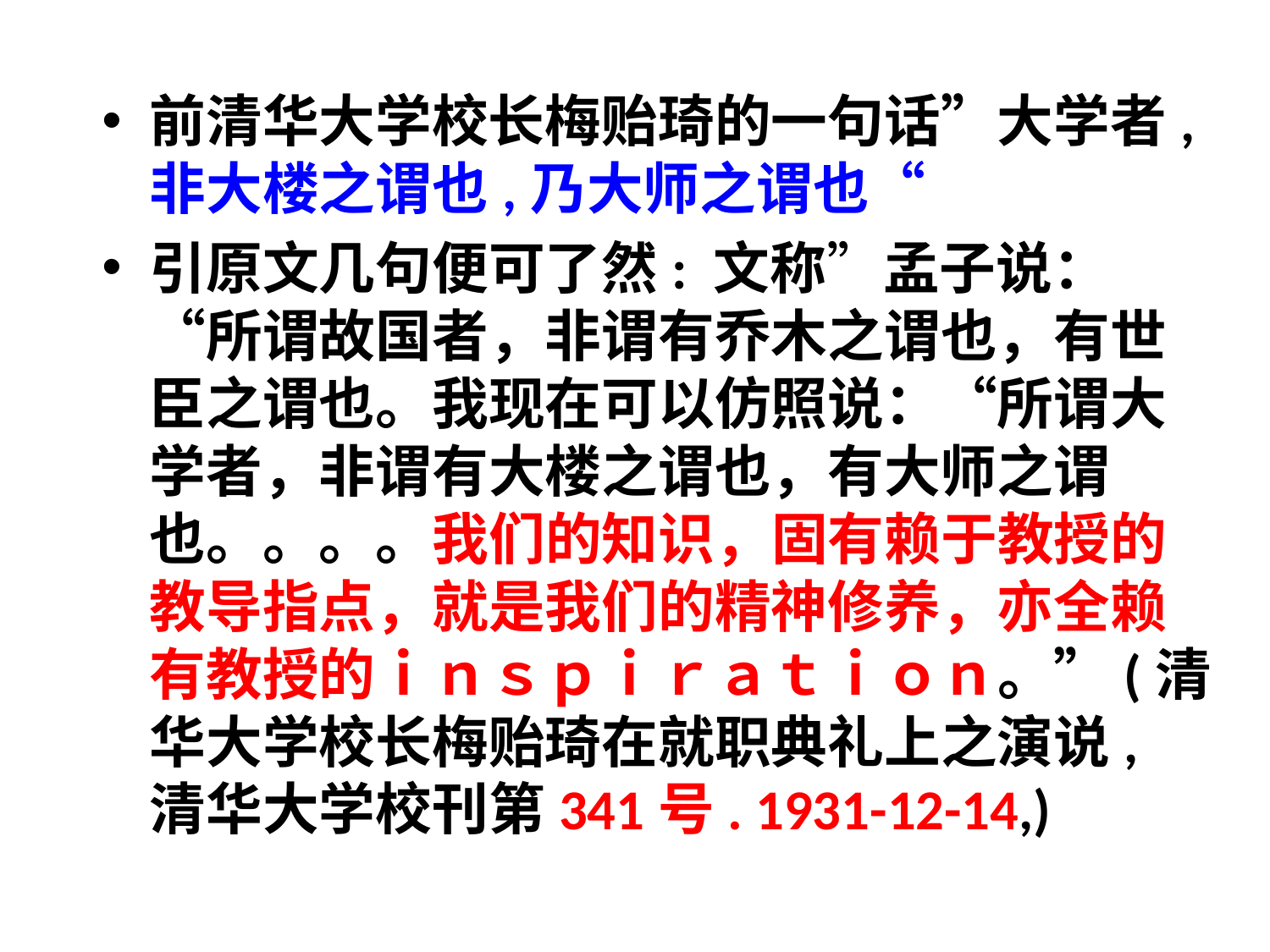

前清华大学校长梅贻琦的一句话”大学者,非大楼之谓也,乃大师之谓也“
引原文几句便可了然: 文称”孟子说：“所谓故国者，非谓有乔木之谓也，有世臣之谓也。我现在可以仿照说：“所谓大学者，非谓有大楼之谓也，有大师之谓也。。。。我们的知识，固有赖于教授的教导指点，就是我们的精神修养，亦全赖有教授的ｉｎｓｐｉｒａｔｉｏｎ。”(清华大学校长梅贻琦在就职典礼上之演说, 清华大学校刊第341号. 1931-12-14,)